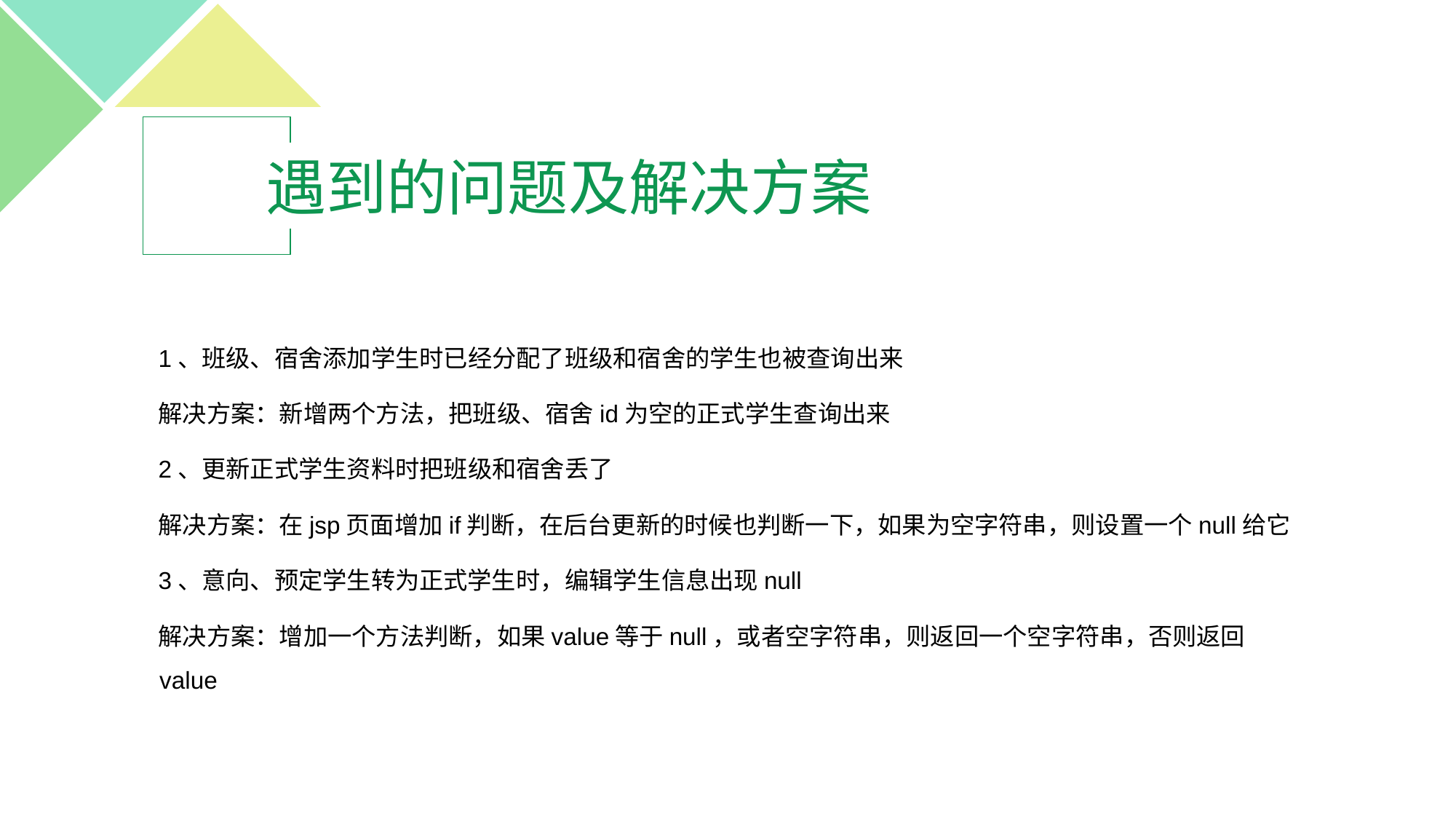

遇到的问题及解决方案
1、班级、宿舍添加学生时已经分配了班级和宿舍的学生也被查询出来
解决方案：新增两个方法，把班级、宿舍id为空的正式学生查询出来
2、更新正式学生资料时把班级和宿舍丢了
解决方案：在jsp页面增加if判断，在后台更新的时候也判断一下，如果为空字符串，则设置一个null给它
3、意向、预定学生转为正式学生时，编辑学生信息出现null
解决方案：增加一个方法判断，如果value等于null，或者空字符串，则返回一个空字符串，否则返回value